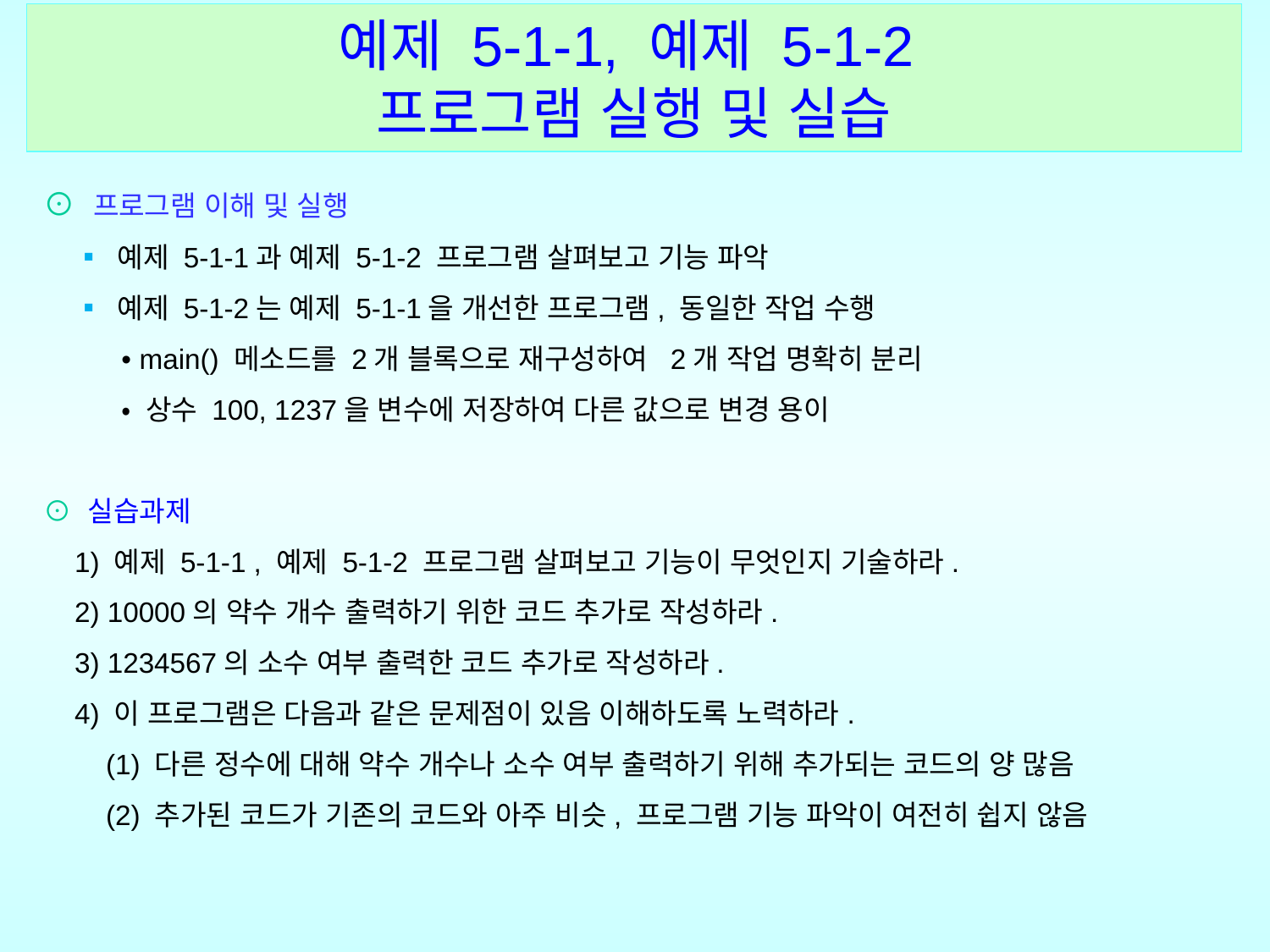

예제 5-1-1, 예제 5-1-2
프로그램 실행 및 실습
⊙ 프로그램 이해 및 실행
    ▪ 예제 5-1-1과 예제 5-1-2 프로그램 살펴보고 기능 파악
    ▪ 예제 5-1-2는 예제 5-1-1을 개선한 프로그램, 동일한 작업 수행
          • main() 메소드를 2개 블록으로 재구성하여  2개 작업 명확히 분리
          • 상수 100, 1237을 변수에 저장하여 다른 값으로 변경 용이

⊙ 실습과제
    1) 예제 5-1-1 , 예제 5-1-2 프로그램 살펴보고 기능이 무엇인지 기술하라.
    2) 10000의 약수 개수 출력하기 위한 코드 추가로 작성하라.
    3) 1234567의 소수 여부 출력한 코드 추가로 작성하라.
    4) 이 프로그램은 다음과 같은 문제점이 있음 이해하도록 노력하라.
        (1) 다른 정수에 대해 약수 개수나 소수 여부 출력하기 위해 추가되는 코드의 양 많음
        (2) 추가된 코드가 기존의 코드와 아주 비슷, 프로그램 기능 파악이 여전히 쉽지 않음